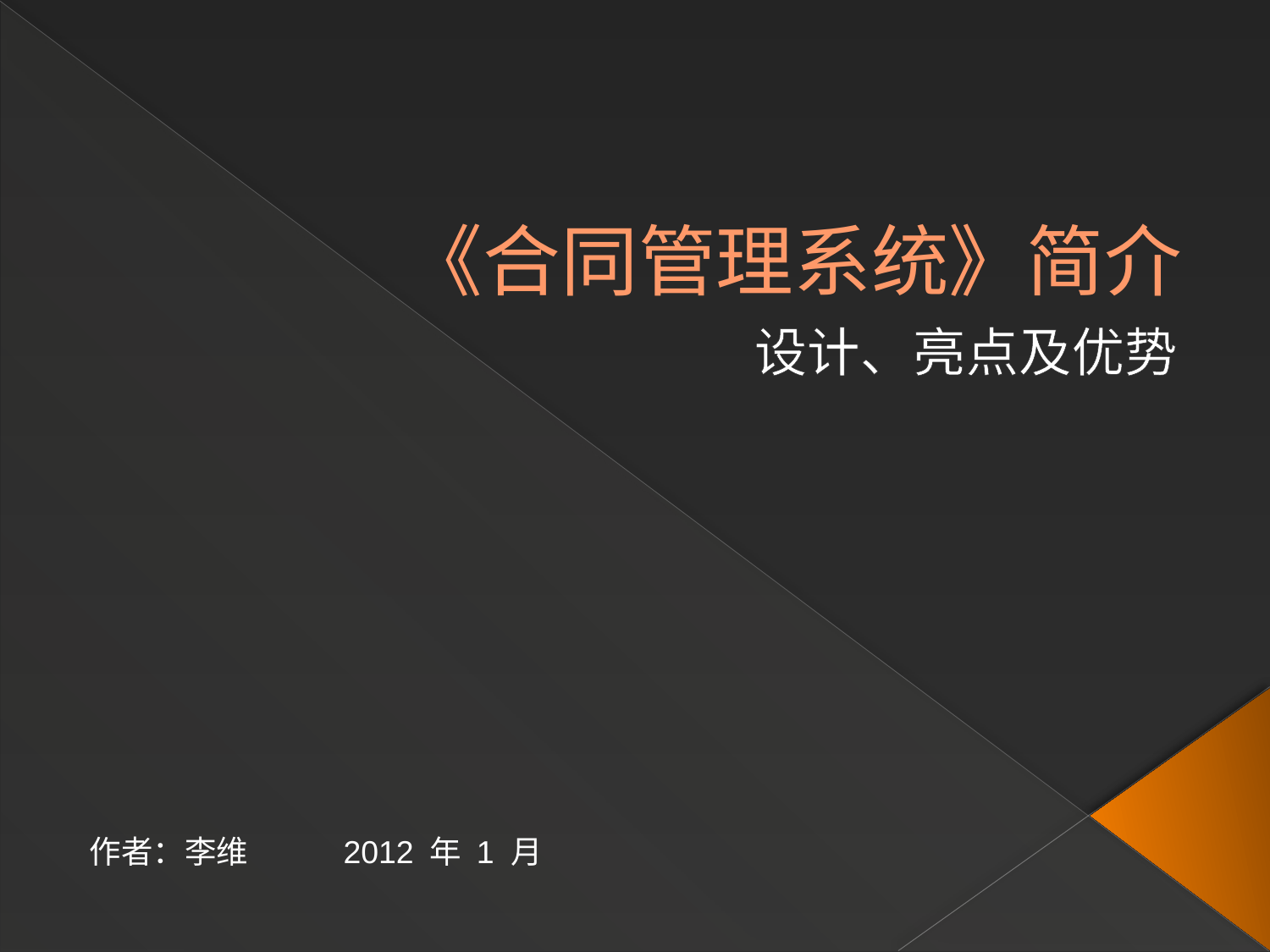

# 《合同管理系统》简介
设计、亮点及优势
作者：李维	2012 年 1 月